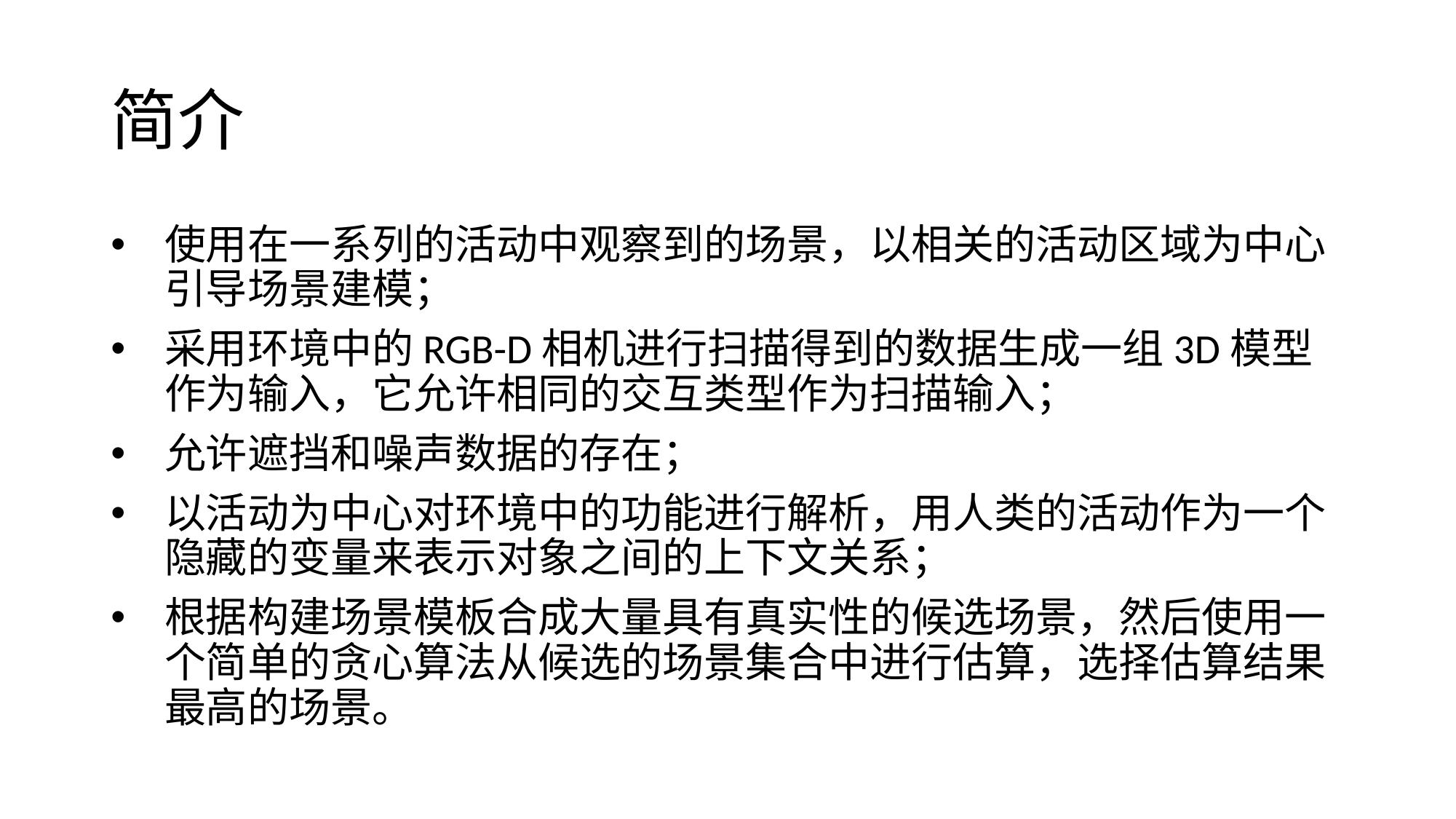

# 简介
使用在一系列的活动中观察到的场景，以相关的活动区域为中心引导场景建模；
采用环境中的RGB-D相机进行扫描得到的数据生成一组3D模型作为输入，它允许相同的交互类型作为扫描输入；
允许遮挡和噪声数据的存在；
以活动为中心对环境中的功能进行解析，用人类的活动作为一个隐藏的变量来表示对象之间的上下文关系；
根据构建场景模板合成大量具有真实性的候选场景，然后使用一个简单的贪心算法从候选的场景集合中进行估算，选择估算结果最高的场景。